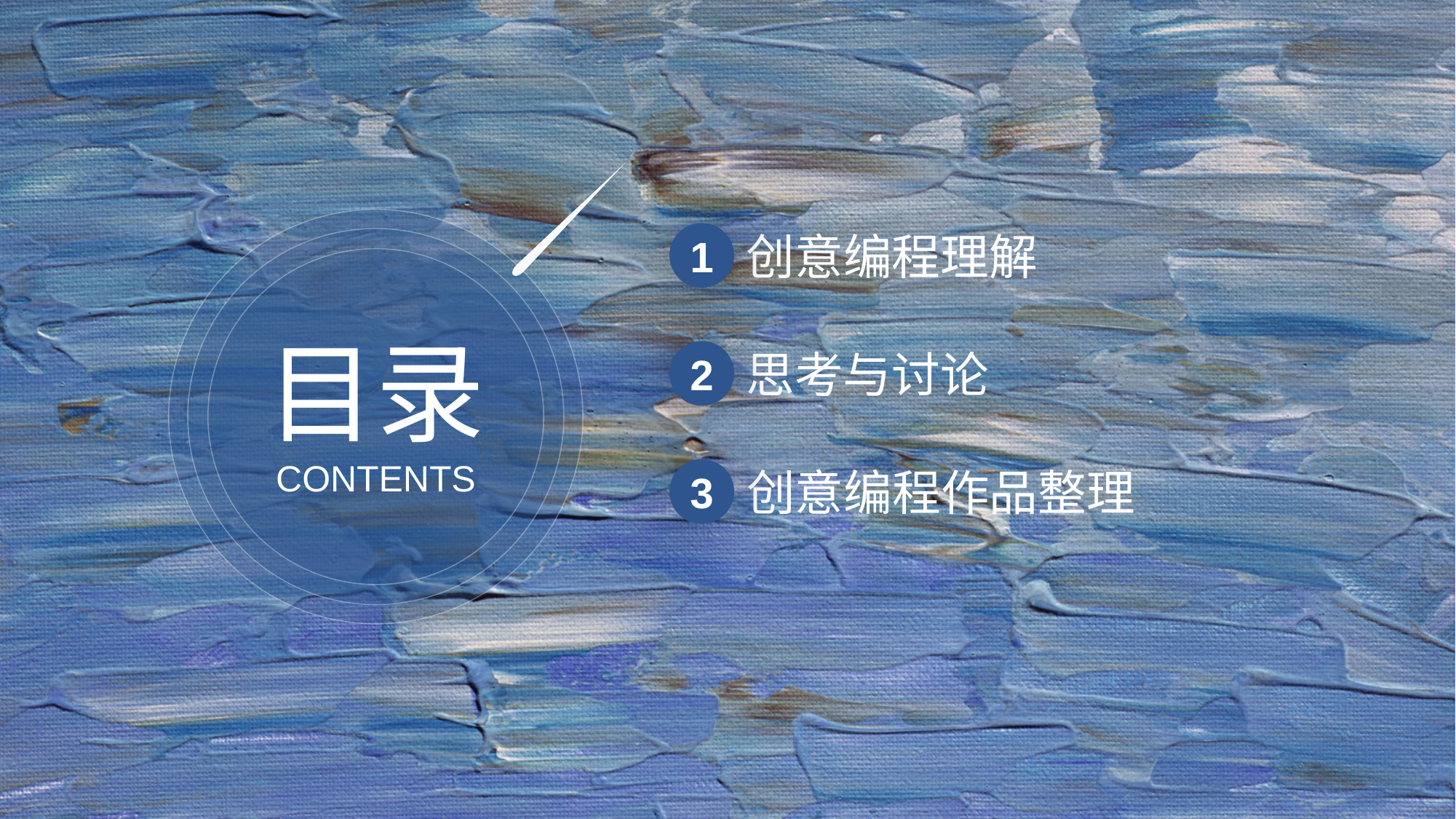

创意编程理解
1
目录
思考与讨论
2
CONTENTS
创意编程作品整理
3